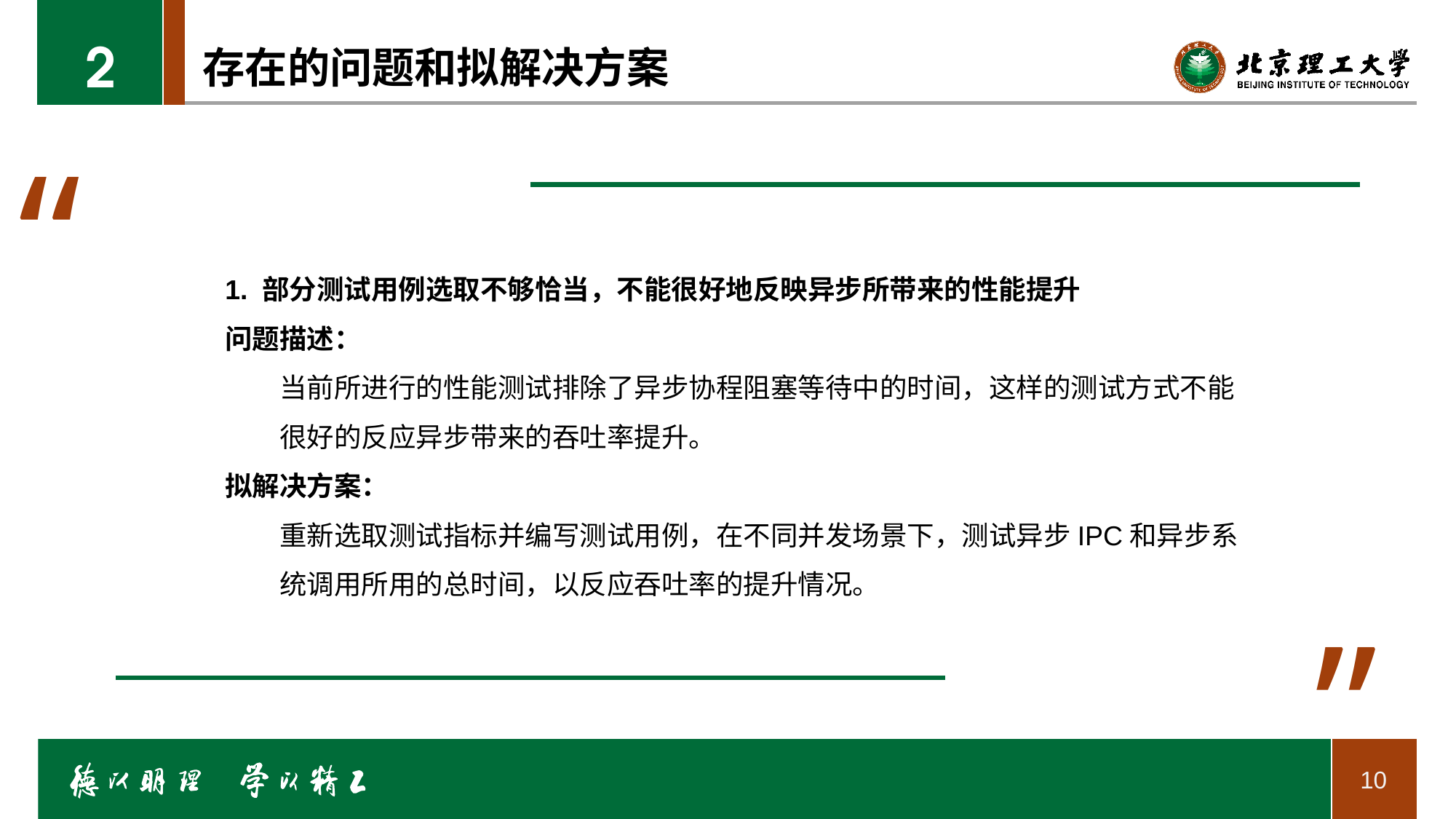

2
# 存在的问题和拟解决方案
“
1. 部分测试用例选取不够恰当，不能很好地反映异步所带来的性能提升
问题描述：
当前所进行的性能测试排除了异步协程阻塞等待中的时间，这样的测试方式不能很好的反应异步带来的吞吐率提升。
拟解决方案：
重新选取测试指标并编写测试用例，在不同并发场景下，测试异步IPC和异步系统调用所用的总时间，以反应吞吐率的提升情况。
”